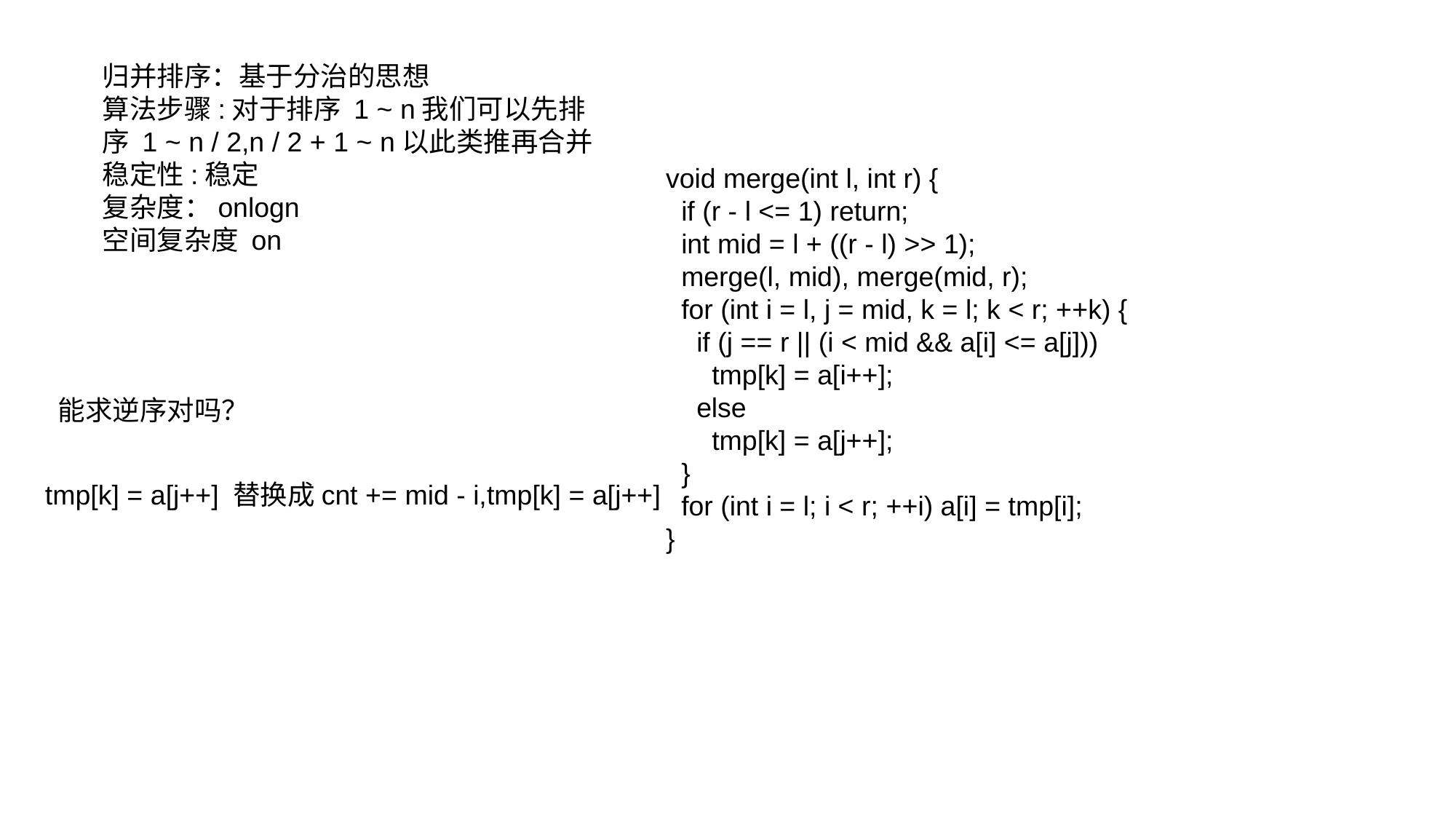

归并排序：基于分治的思想
算法步骤:对于排序 1 ~ n我们可以先排序 1 ~ n / 2,n / 2 + 1 ~ n以此类推再合并
稳定性:稳定
复杂度：onlogn
空间复杂度 on
void merge(int l, int r) {
  if (r - l <= 1) return;
  int mid = l + ((r - l) >> 1);
  merge(l, mid), merge(mid, r);
  for (int i = l, j = mid, k = l; k < r; ++k) {
    if (j == r || (i < mid && a[i] <= a[j]))
      tmp[k] = a[i++];
    else
      tmp[k] = a[j++];
  }
  for (int i = l; i < r; ++i) a[i] = tmp[i];
}
能求逆序对吗？
tmp[k] = a[j++] 替换成cnt += mid - i,tmp[k] = a[j++]